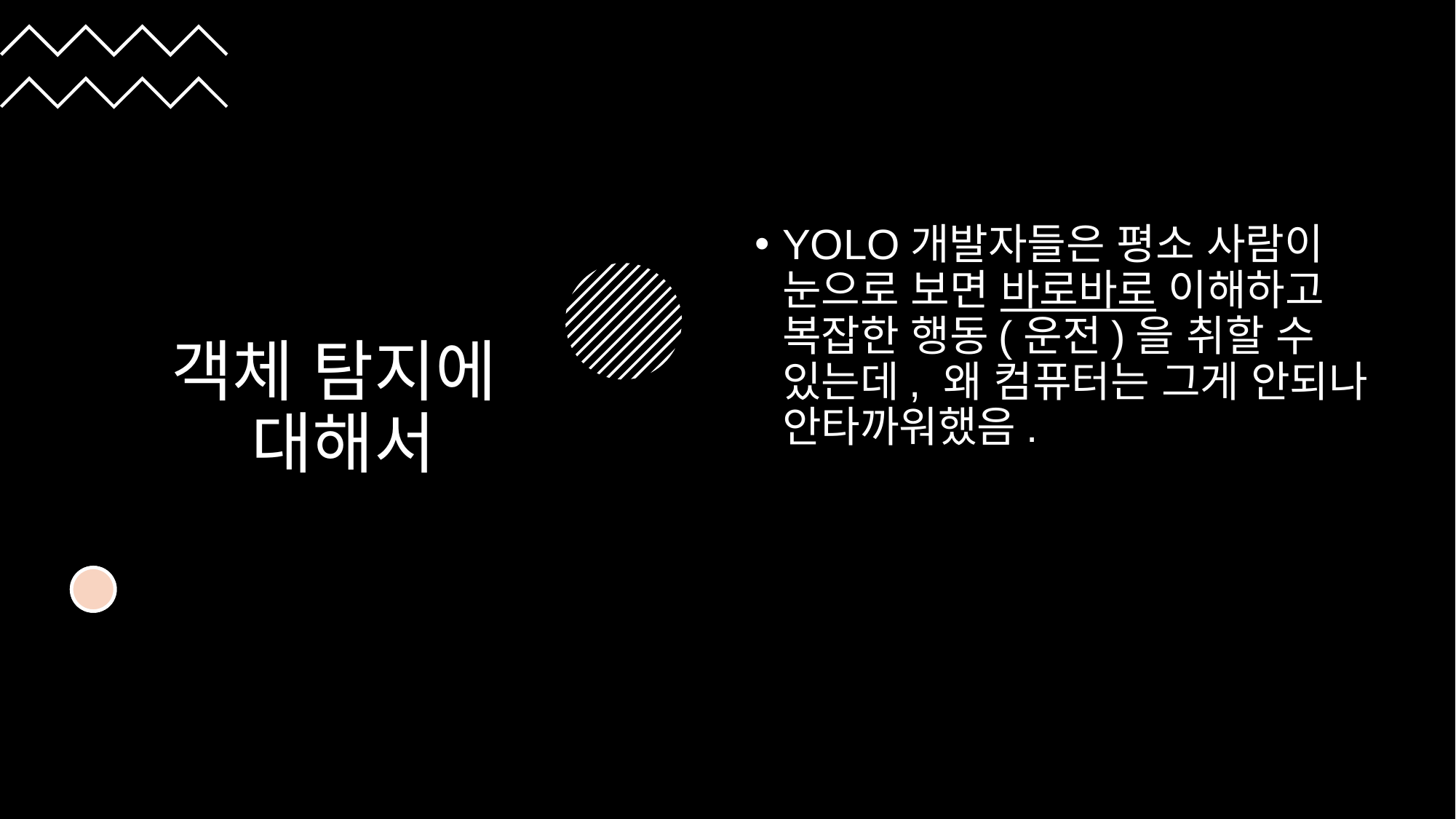

# 객체 탐지에 대해서
YOLO개발자들은 평소 사람이 눈으로 보면 바로바로 이해하고 복잡한 행동(운전)을 취할 수 있는데, 왜 컴퓨터는 그게 안되나 안타까워했음.